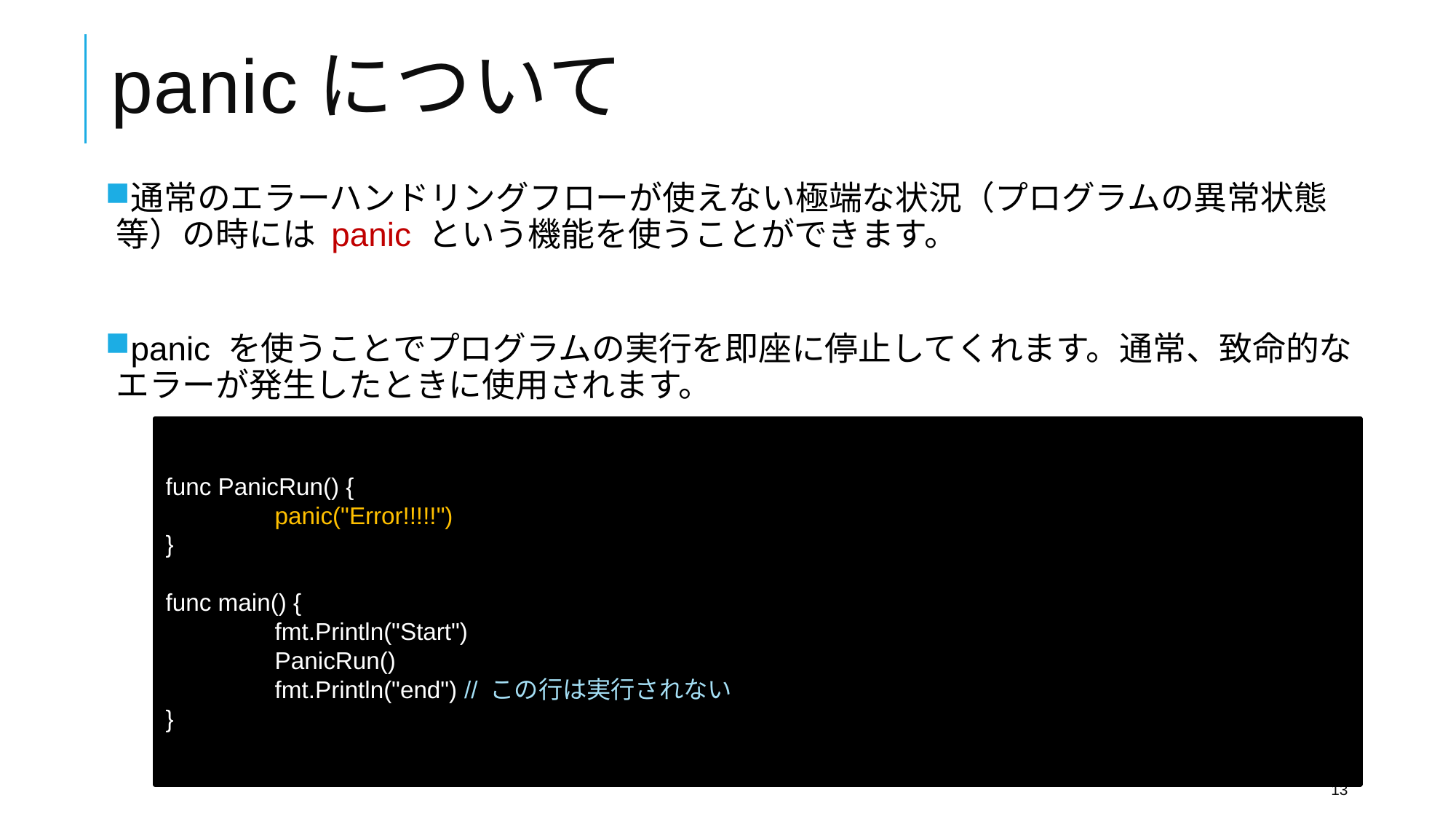

# panicについて
通常のエラーハンドリングフローが使えない極端な状況（プログラムの異常状態等）の時には panic という機能を使うことができます。

panic を使うことでプログラムの実行を即座に停止してくれます。通常、致命的なエラーが発生したときに使用されます。

func PanicRun() {
	panic("Error!!!!!")
}

func main() {
	fmt.Println("Start")
	PanicRun()
	fmt.Println("end") // この行は実行されない
}
13